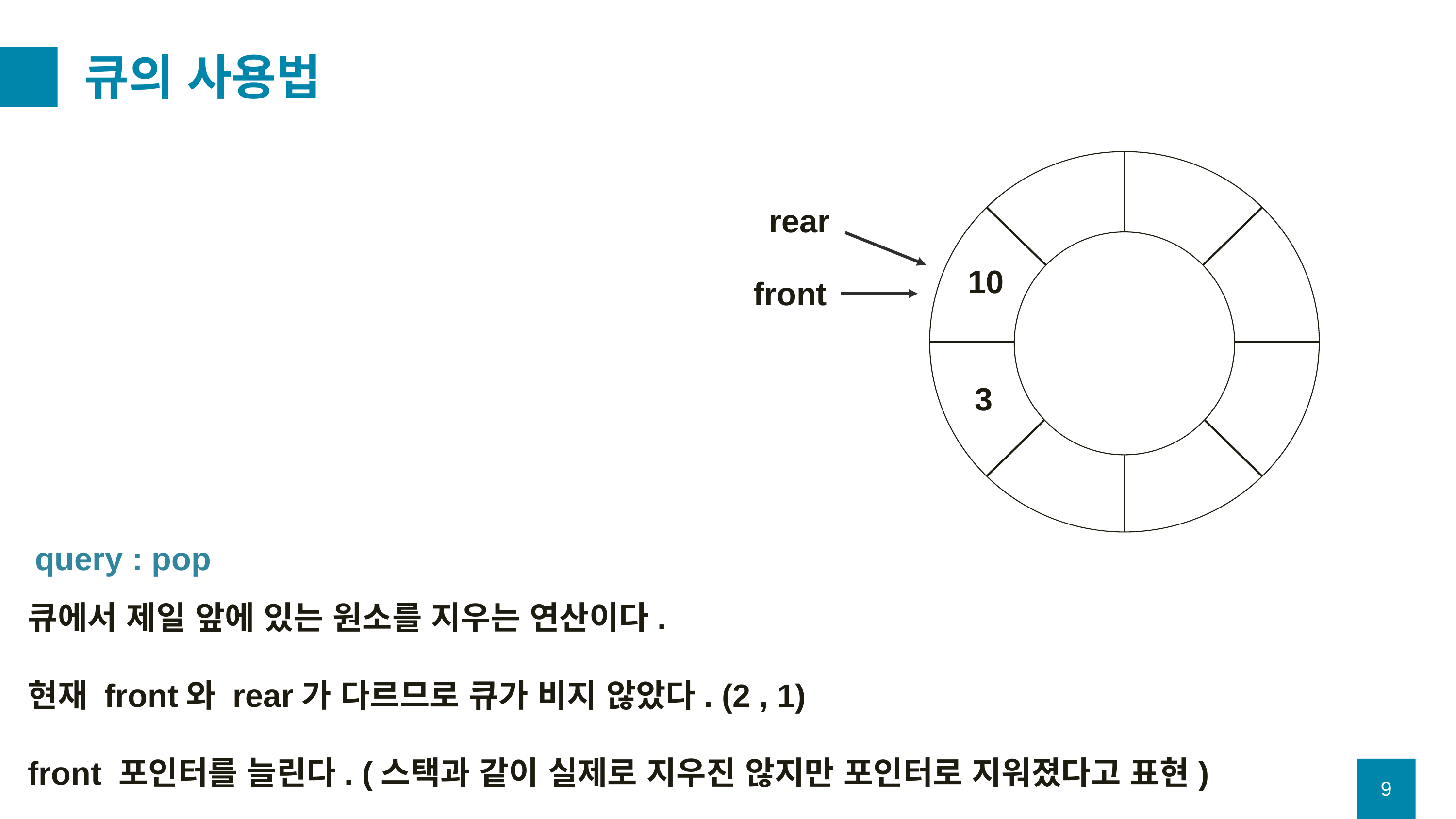

# 큐의 사용법

rear
10
front
3
query : pop
큐에서 제일 앞에 있는 원소를 지우는 연산이다.

현재 front와 rear가 다르므로 큐가 비지 않았다. (2 , 1)

front 포인터를 늘린다. (스택과 같이 실제로 지우진 않지만 포인터로 지워졌다고 표현)
9